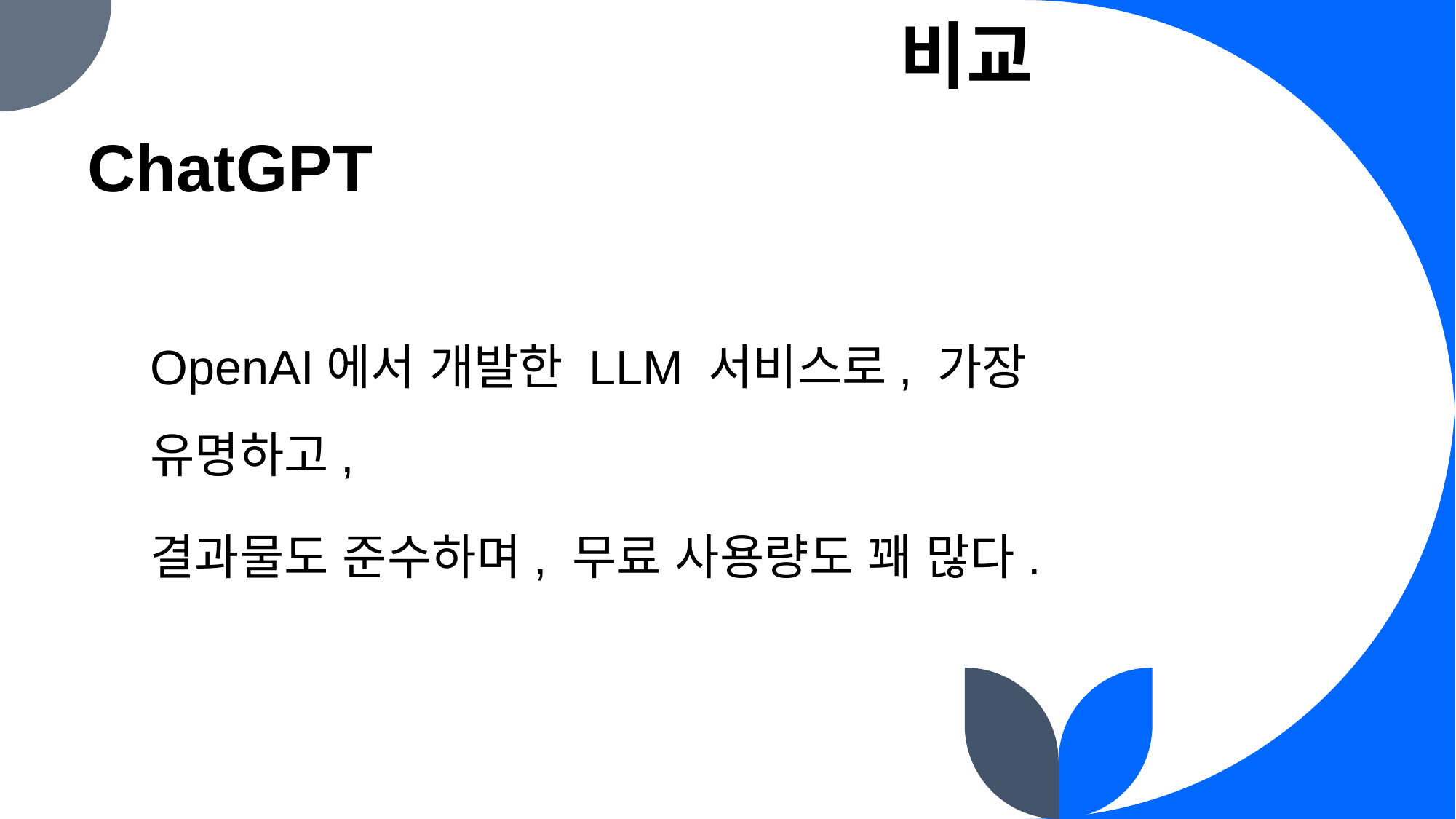

# LLM 서비스 비교
ChatGPT
OpenAI에서 개발한 LLM 서비스로, 가장 유명하고,
결과물도 준수하며, 무료 사용량도 꽤 많다.